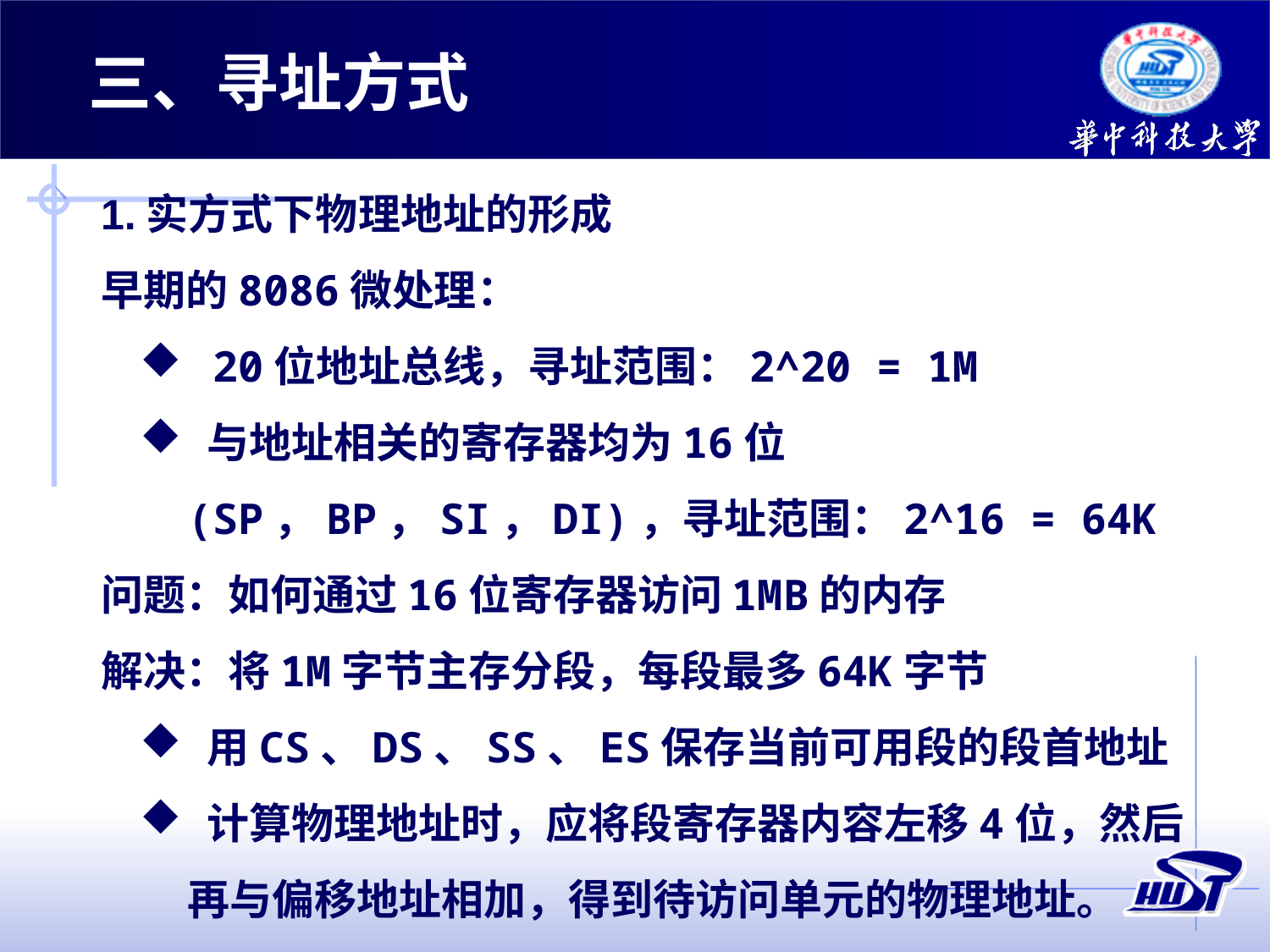

三、寻址方式
1.实方式下物理地址的形成
早期的8086微处理：
 20位地址总线，寻址范围：2^20 = 1M
 与地址相关的寄存器均为16位(SP，BP，SI，DI)，寻址范围：2^16 = 64K
问题：如何通过16位寄存器访问1MB的内存
解决：将1M字节主存分段，每段最多64K字节
 用CS、DS、SS、ES保存当前可用段的段首地址
 计算物理地址时，应将段寄存器内容左移4位，然后再与偏移地址相加，得到待访问单元的物理地址。